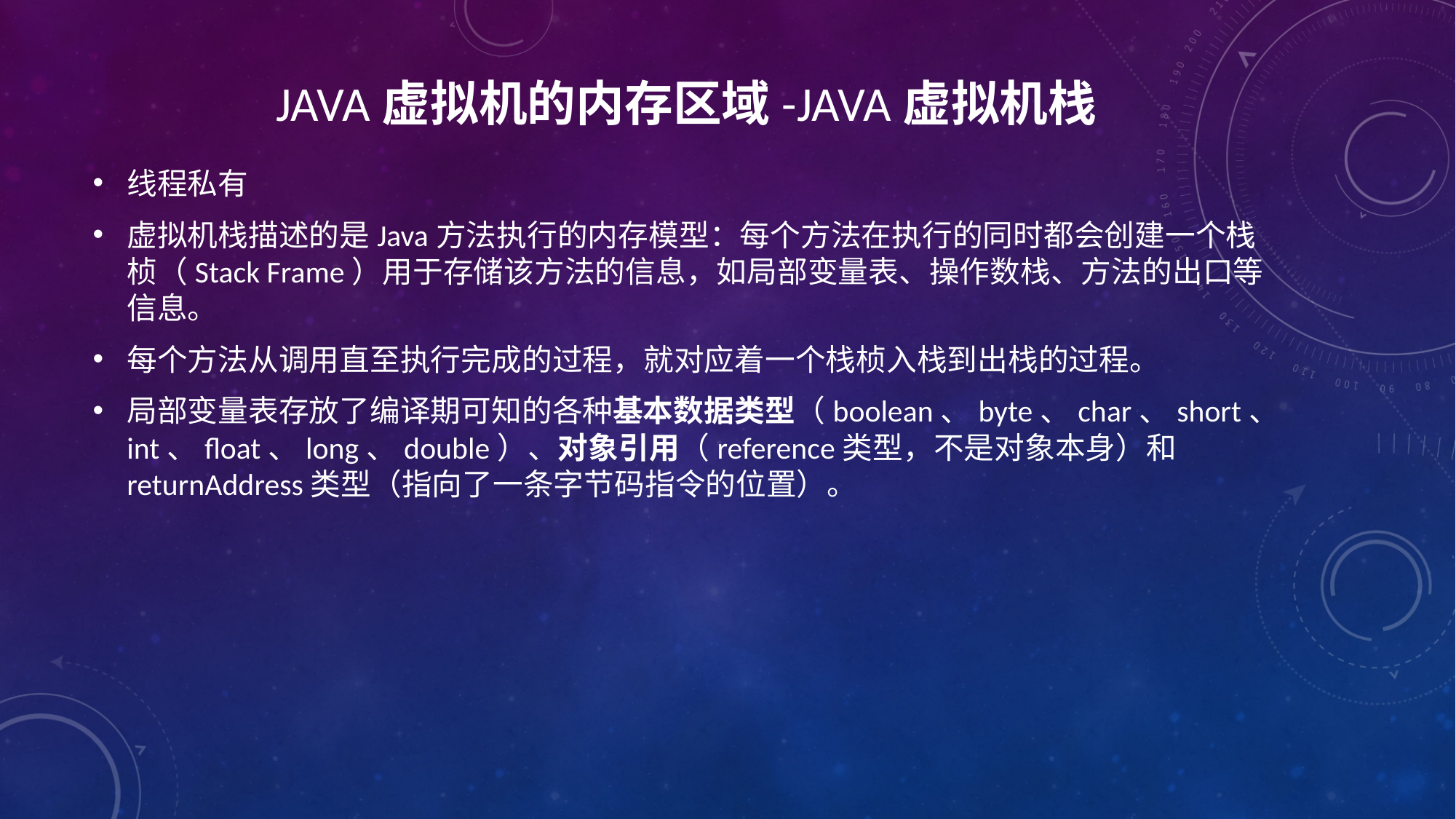

# Java虚拟机的内存区域-Java虚拟机栈
线程私有
虚拟机栈描述的是Java方法执行的内存模型：每个方法在执行的同时都会创建一个栈桢（Stack Frame）用于存储该方法的信息，如局部变量表、操作数栈、方法的出口等信息。
每个方法从调用直至执行完成的过程，就对应着一个栈桢入栈到出栈的过程。
局部变量表存放了编译期可知的各种基本数据类型（boolean、byte、char、short、int、float、long、double）、对象引用（reference类型，不是对象本身）和returnAddress类型（指向了一条字节码指令的位置）。